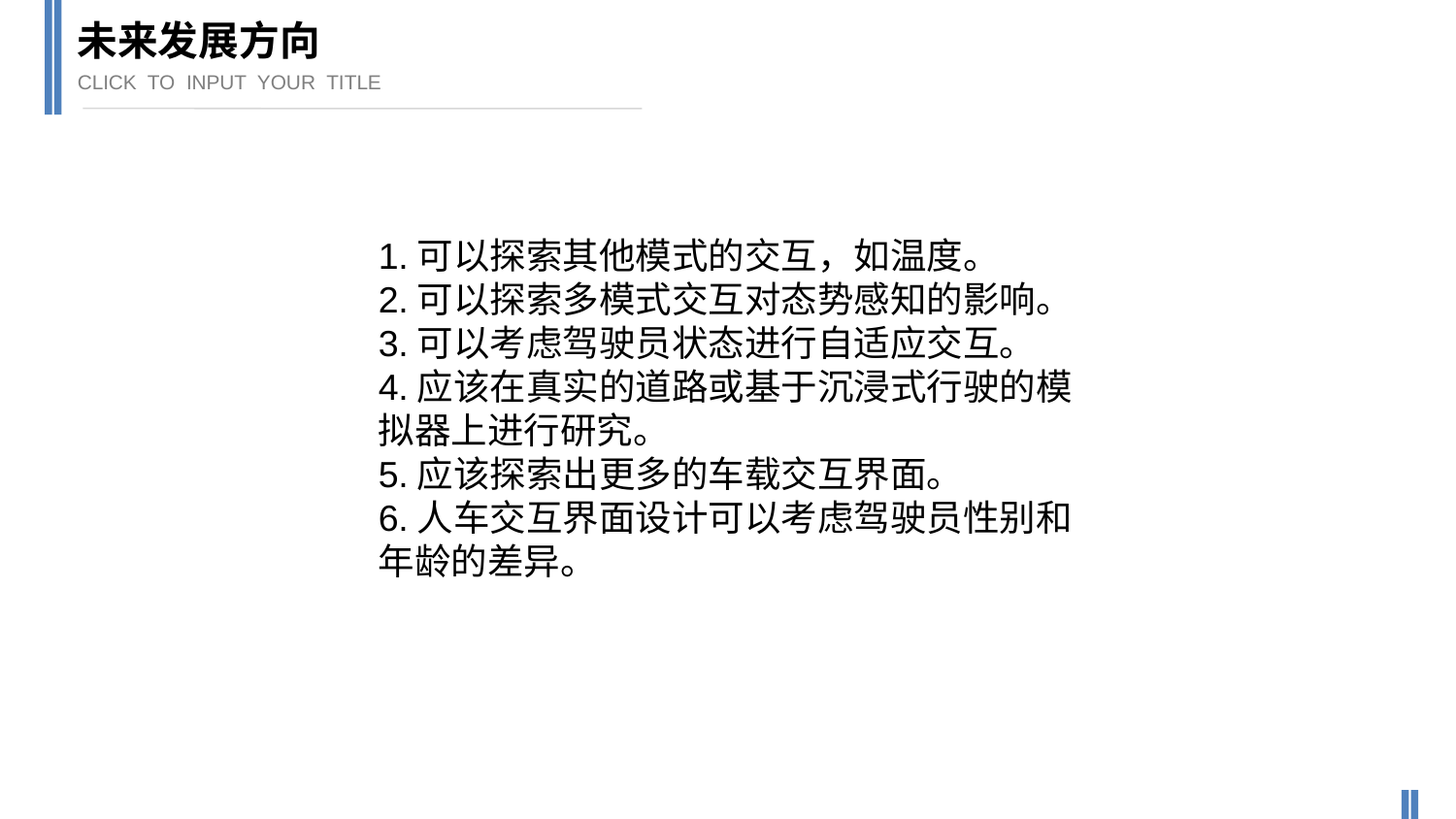

未来发展方向
CLICK  TO  INPUT  YOUR  TITLE
1.可以探索其他模式的交互，如温度。
2.可以探索多模式交互对态势感知的影响。
3.可以考虑驾驶员状态进行自适应交互。
4.应该在真实的道路或基于沉浸式行驶的模拟器上进行研究。
5.应该探索出更多的车载交互界面。
6.人车交互界面设计可以考虑驾驶员性别和年龄的差异。